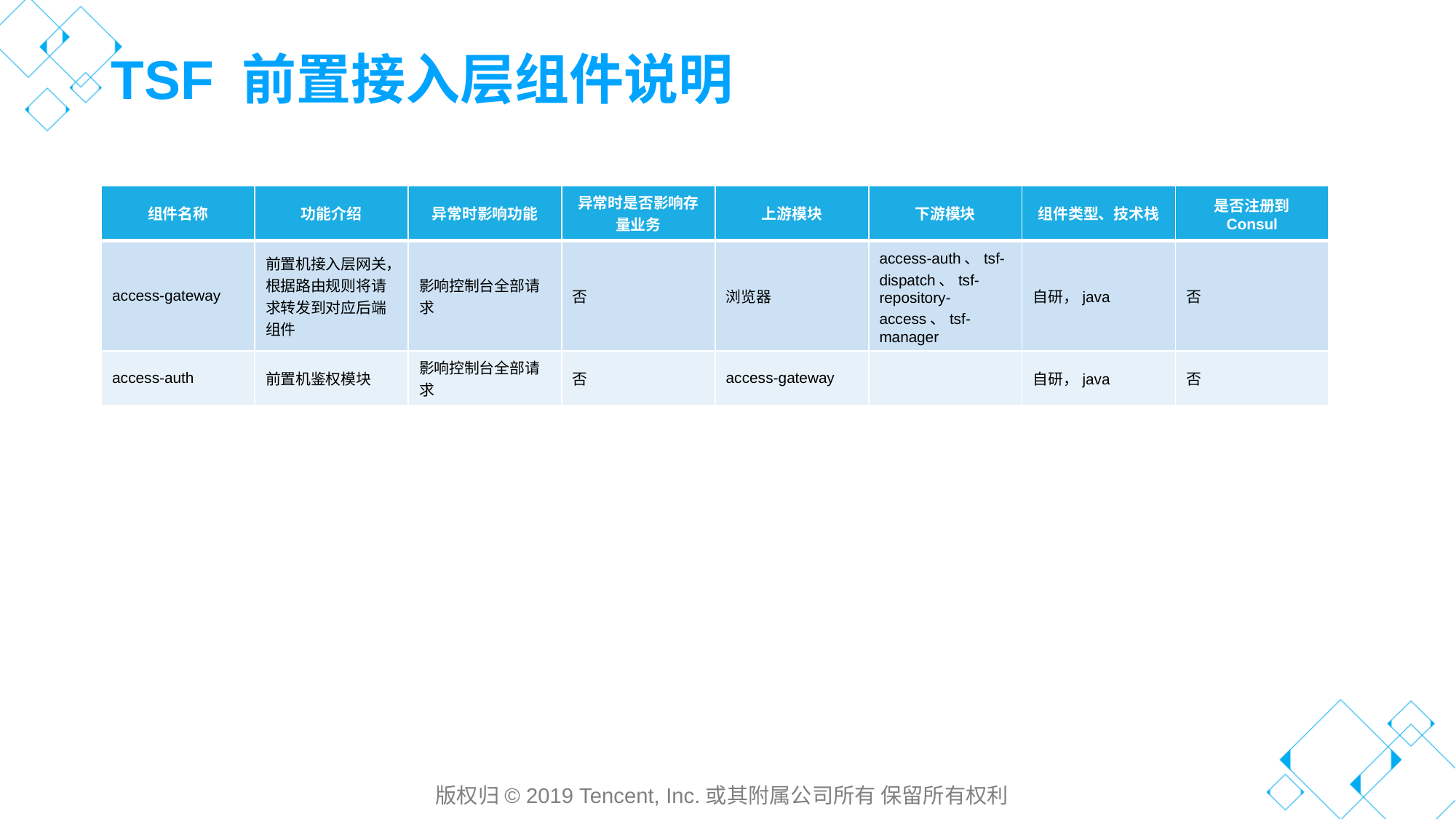

# TSF 前置接入层组件说明
| 组件名称 | 功能介绍 | 异常时影响功能 | 异常时是否影响存量业务 | 上游模块 | 下游模块 | 组件类型、技术栈 | 是否注册到 Consul |
| --- | --- | --- | --- | --- | --- | --- | --- |
| access-gateway | 前置机接入层网关，根据路由规则将请求转发到对应后端组件 | 影响控制台全部请求 | 否 | 浏览器 | access-auth、tsf-dispatch、tsf-repository-access、tsf-manager | 自研，java | 否 |
| access-auth | 前置机鉴权模块 | 影响控制台全部请求 | 否 | access-gateway |  | 自研，java | 否 |